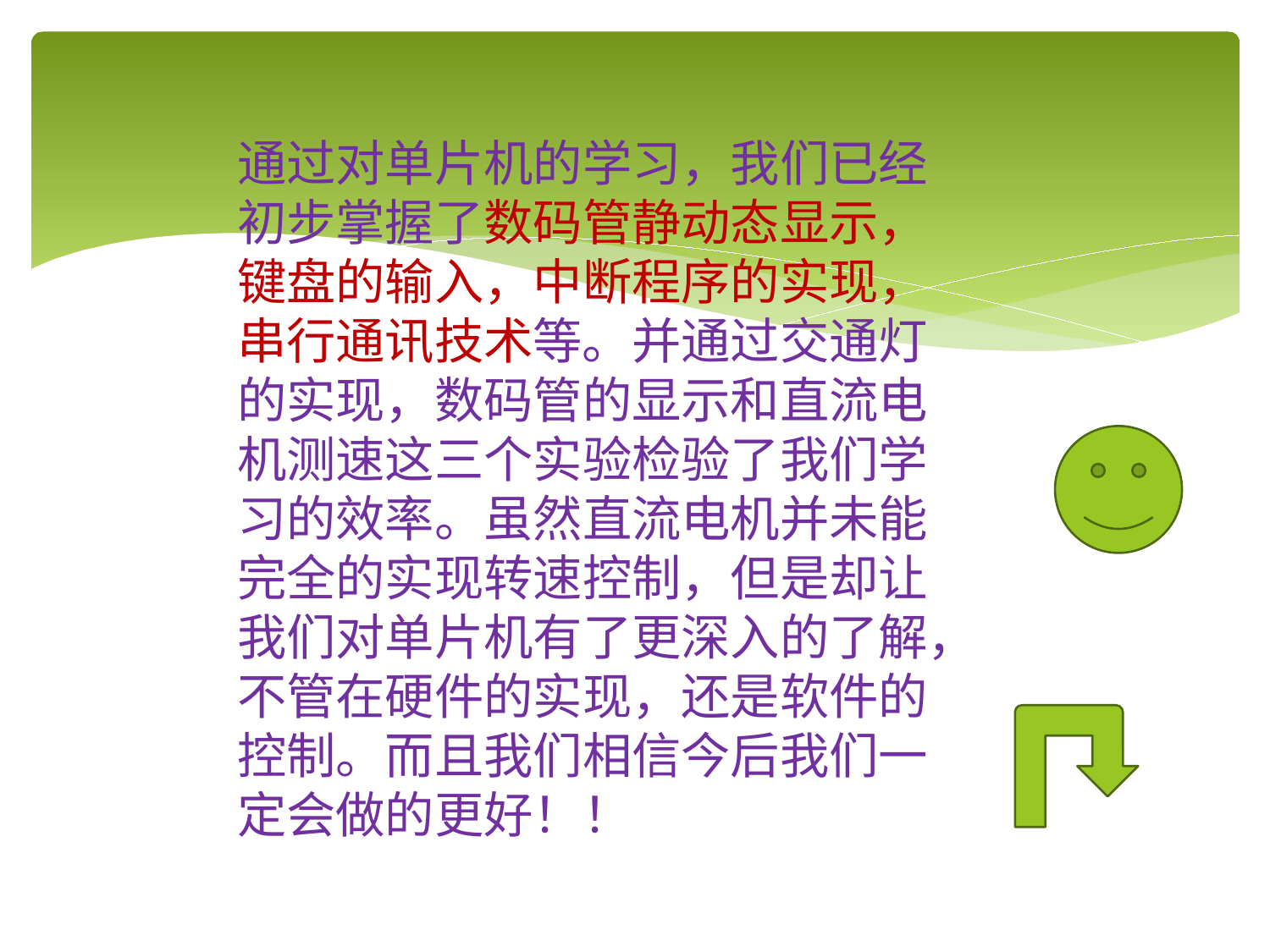

通过对单片机的学习，我们已经初步掌握了数码管静动态显示，键盘的输入，中断程序的实现，串行通讯技术等。并通过交通灯的实现，数码管的显示和直流电机测速这三个实验检验了我们学习的效率。虽然直流电机并未能完全的实现转速控制，但是却让我们对单片机有了更深入的了解，不管在硬件的实现，还是软件的控制。而且我们相信今后我们一定会做的更好！！